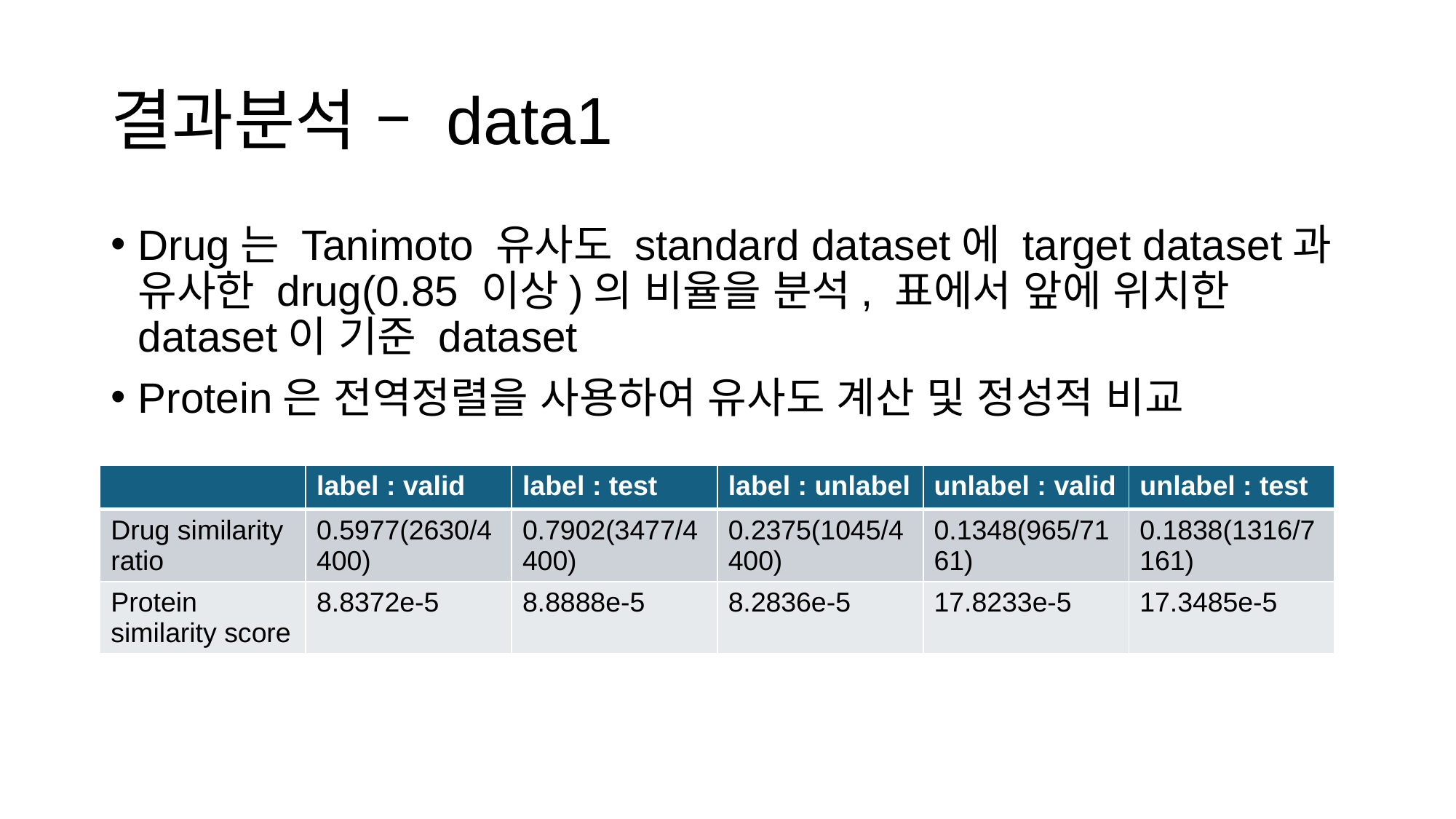

# 결과분석 – data1
Drug는 Tanimoto 유사도 standard dataset에 target dataset과 유사한 drug(0.85 이상)의 비율을 분석, 표에서 앞에 위치한 dataset이 기준 dataset
Protein은 전역정렬을 사용하여 유사도 계산 및 정성적 비교
|  | label : valid | label : test | label : unlabel | unlabel : valid | unlabel : test |
| --- | --- | --- | --- | --- | --- |
| Drug similarity ratio | 0.5977(2630/4400) | 0.7902(3477/4400) | 0.2375(1045/4400) | 0.1348(965/7161) | 0.1838(1316/7161) |
| Protein similarity score | 8.8372e-5 | 8.8888e-5 | 8.2836e-5 | 17.8233e-5 | 17.3485e-5 |